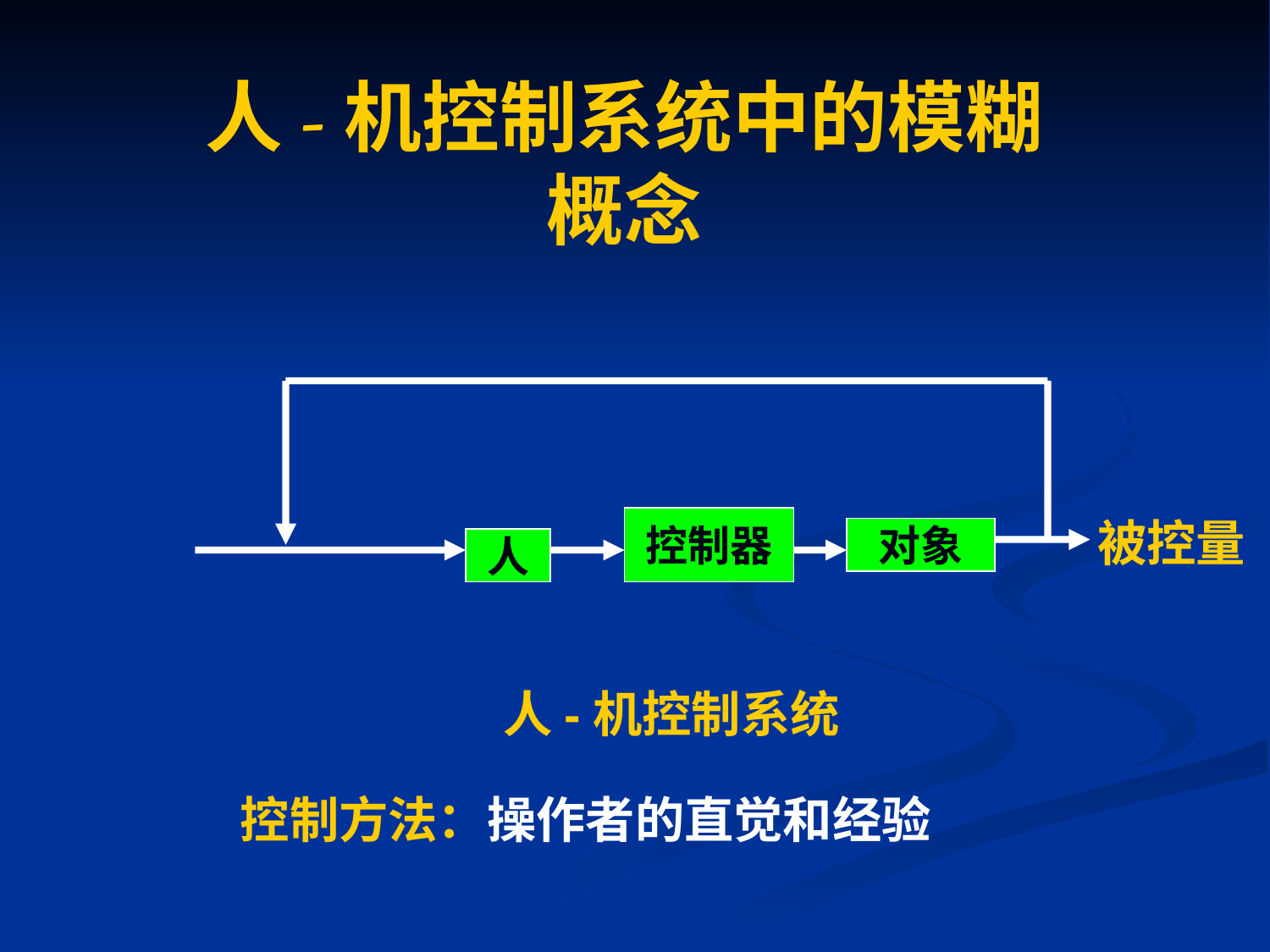

# 人-机控制系统中的模糊概念

被控量
控制器
对象
人

人-机控制系统
控制方法：操作者的直觉和经验